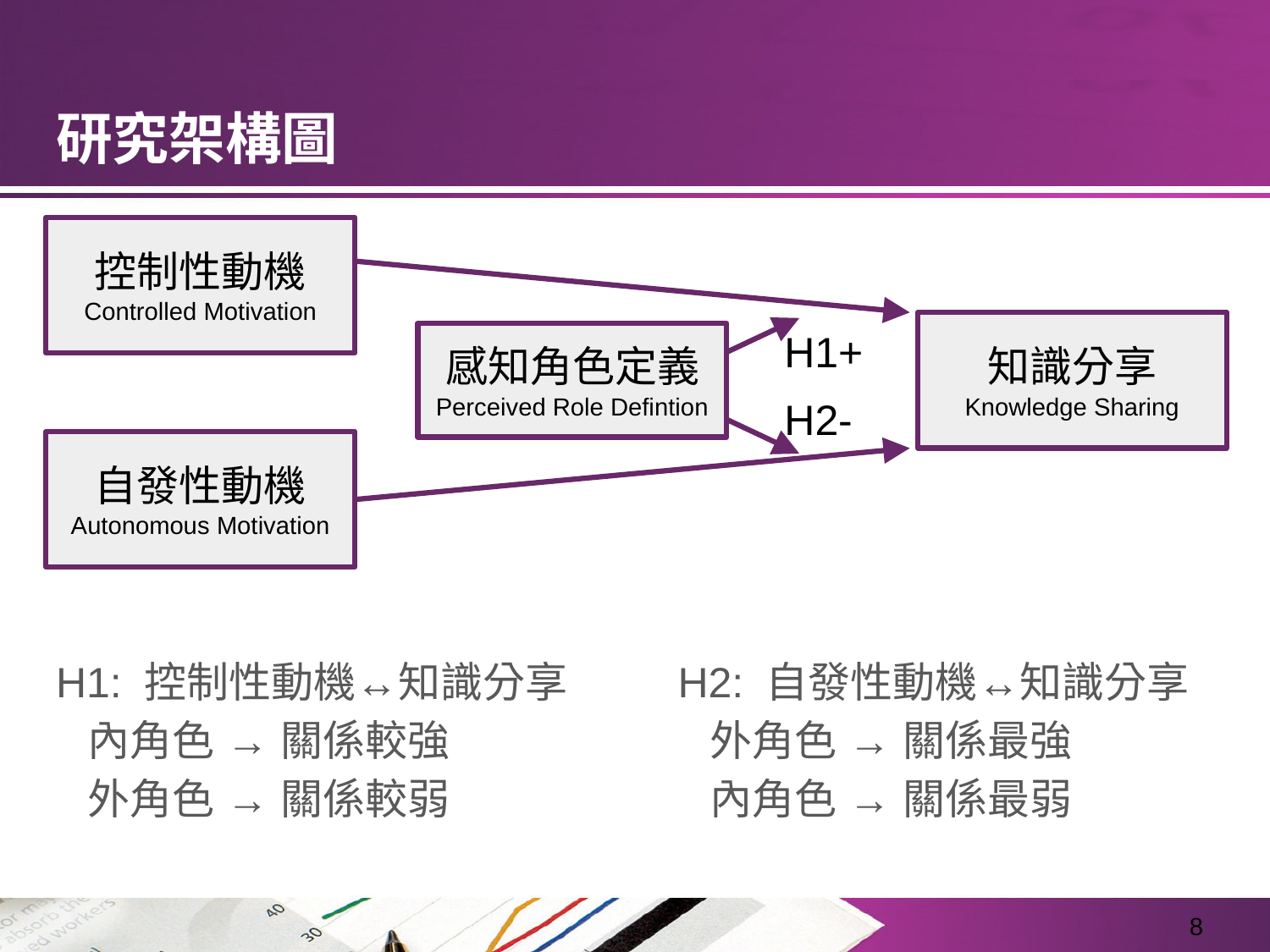

# 研究架構圖
控制性動機
Controlled Motivation
知識分享
Knowledge Sharing
H1+
感知角色定義
Perceived Role Defintion
H2-
自發性動機
Autonomous Motivation
H1: 控制性動機↔知識分享
內角色 → 關係較強
外角色 → 關係較弱
H2: 自發性動機↔知識分享
外角色 → 關係最強
內角色 → 關係最弱
8